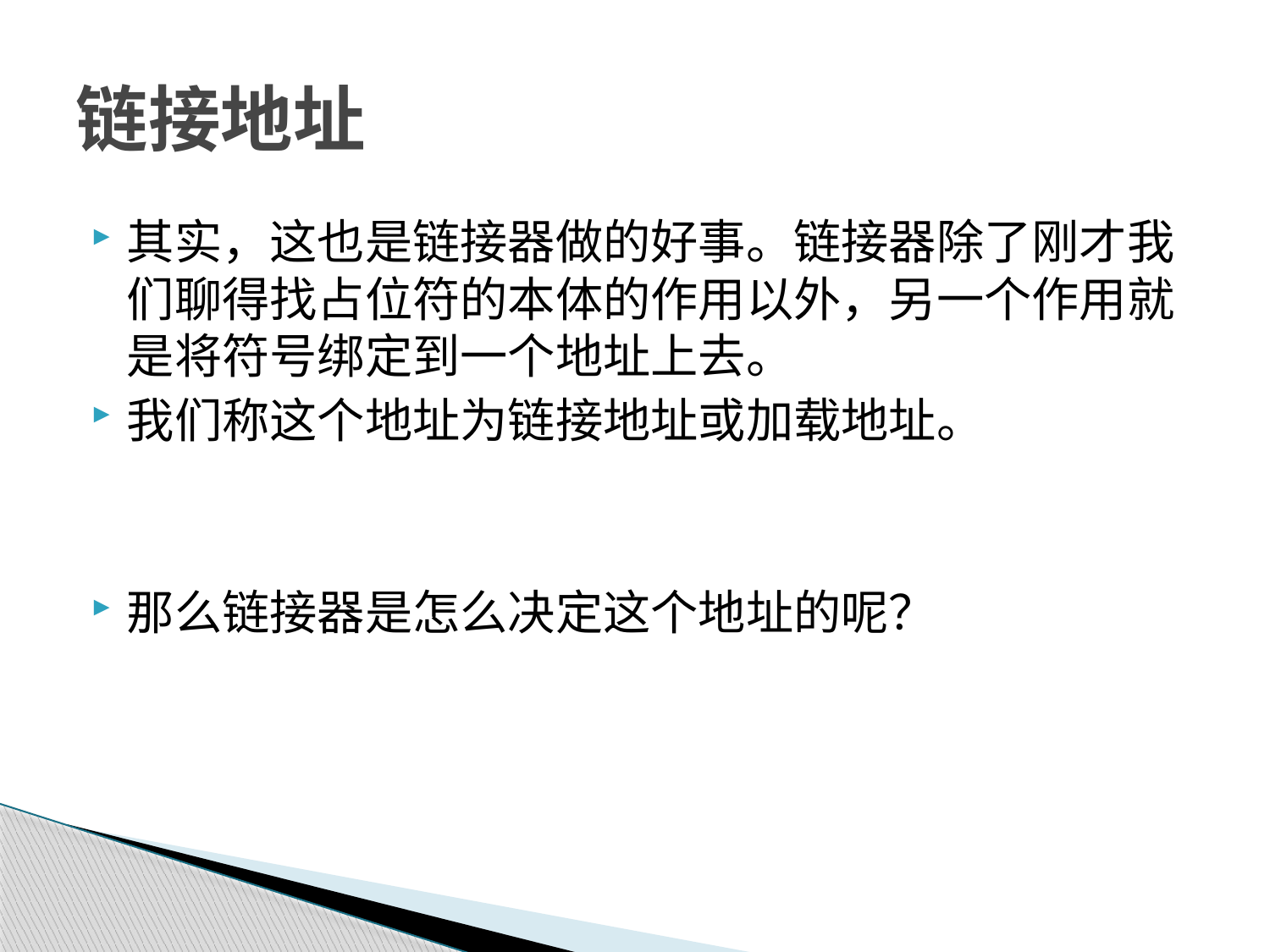

# 链接地址
其实，这也是链接器做的好事。链接器除了刚才我们聊得找占位符的本体的作用以外，另一个作用就是将符号绑定到一个地址上去。
我们称这个地址为链接地址或加载地址。

那么链接器是怎么决定这个地址的呢？